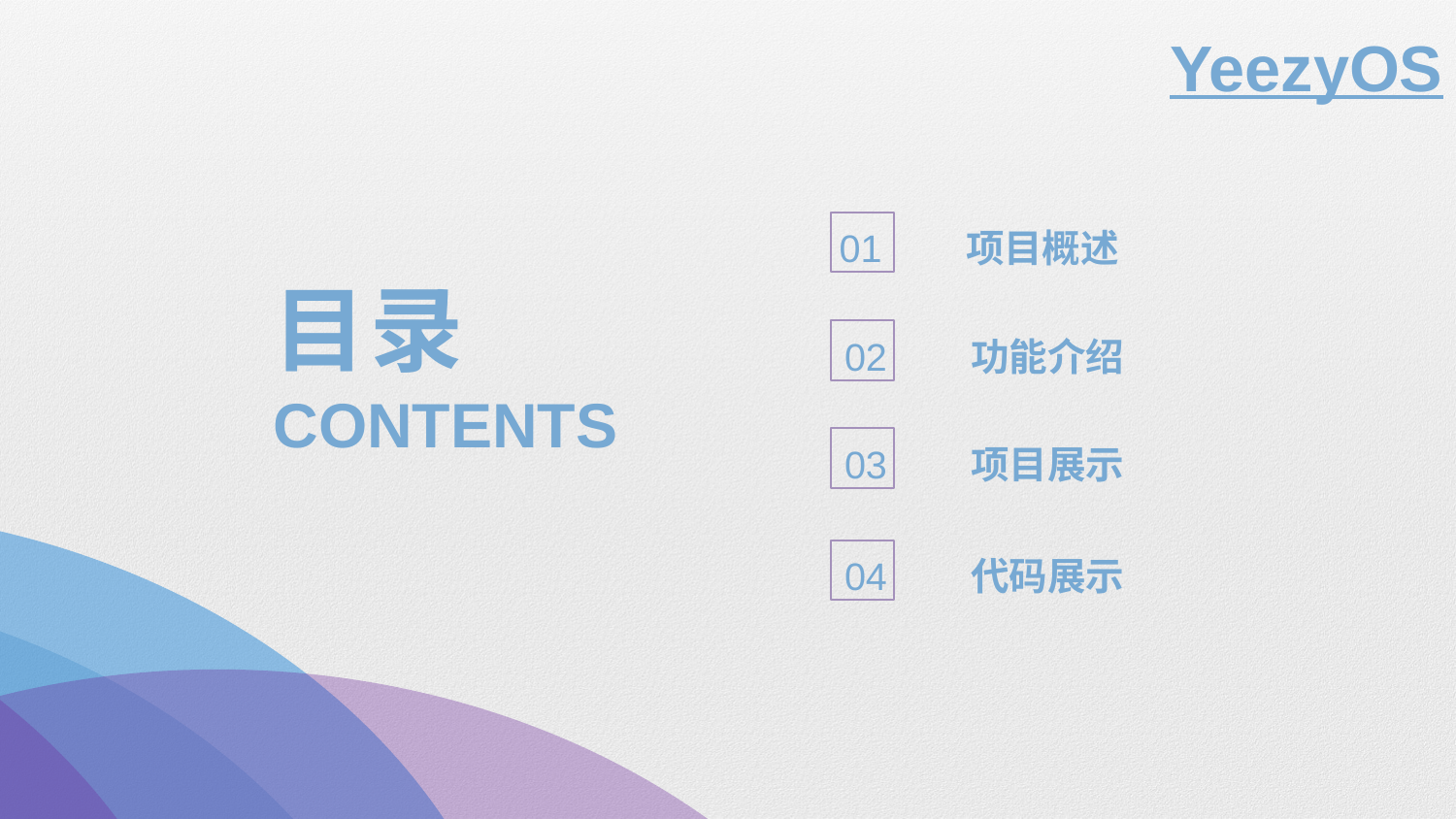

YeezyOS
01       项目概述

目录
02       功能介绍

CONTENTS
03       项目展示

04       代码展示

部门：XXX   汇报人：xxx